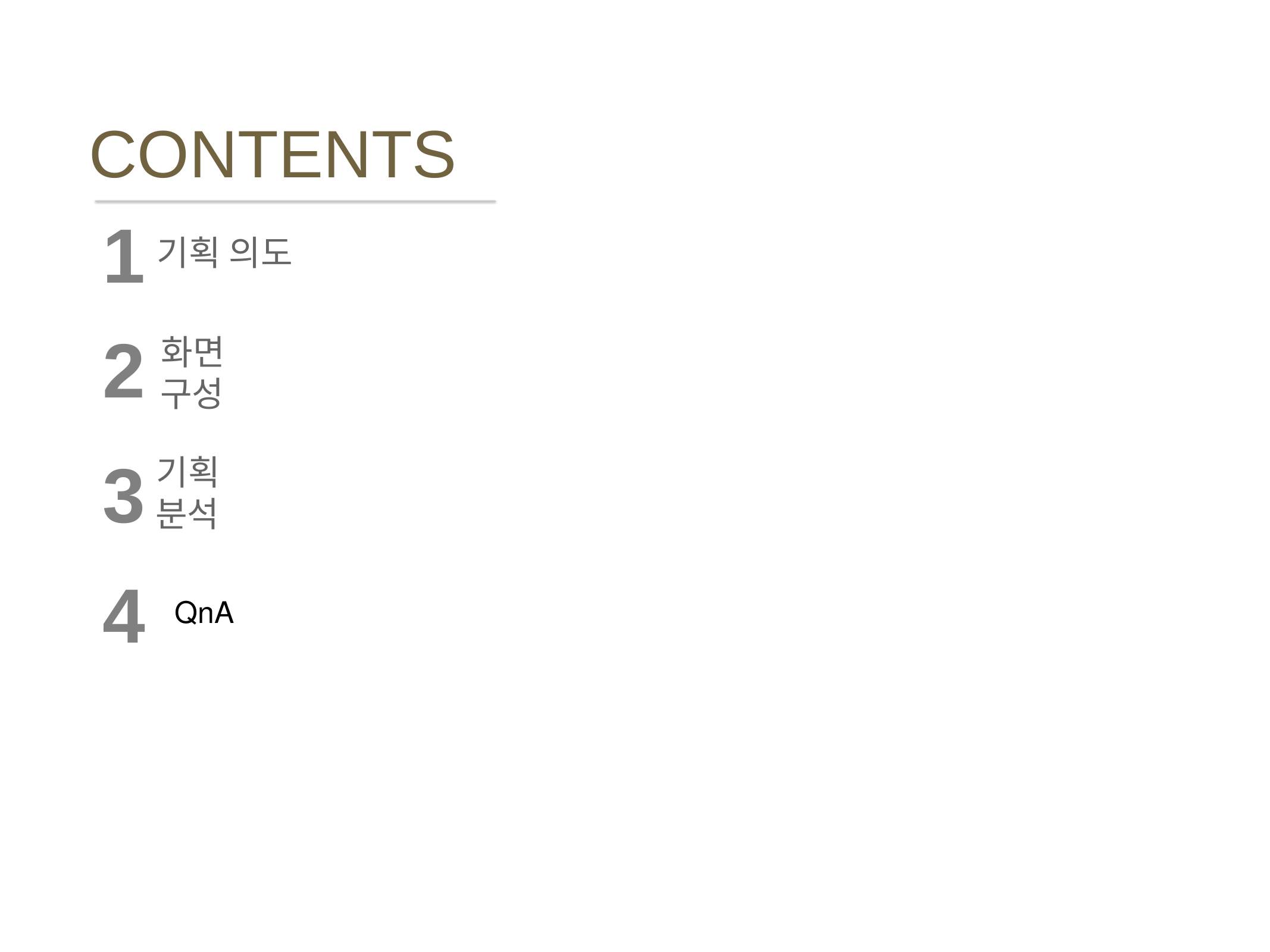

CONTENTS

1
기획 의도
2

화면 구성
3
기획 분석
4
QnA